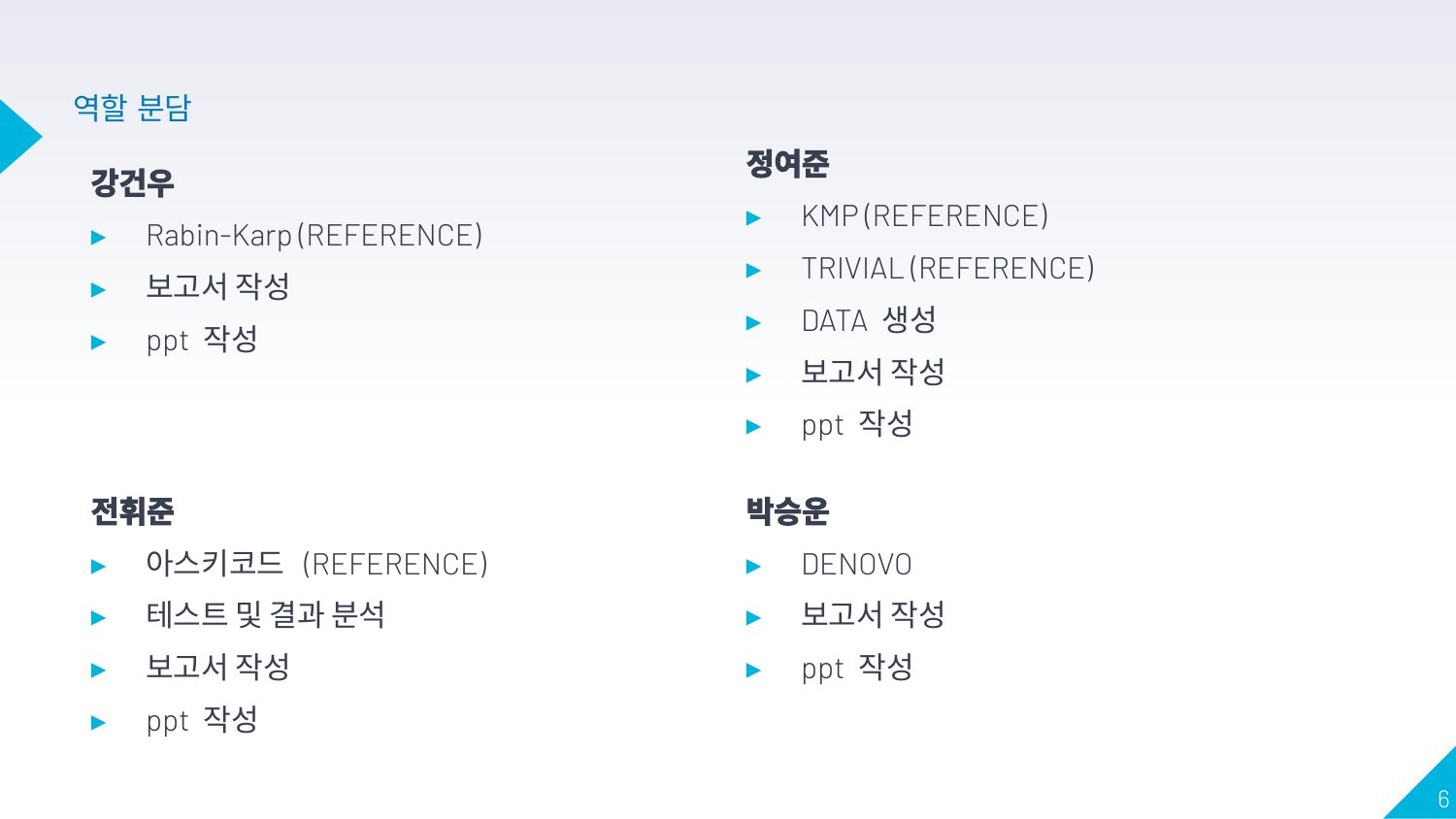

# 역할 분담
정여준
KMP (REFERENCE)
TRIVIAL (REFERENCE)
DATA 생성
보고서 작성
ppt 작성

강건우
Rabin-Karp (REFERENCE)
보고서 작성
ppt 작성
전휘준
아스키코드  (REFERENCE)
테스트 및 결과 분석
보고서 작성
ppt 작성
박승운
DENOVO
보고서 작성
ppt 작성

6